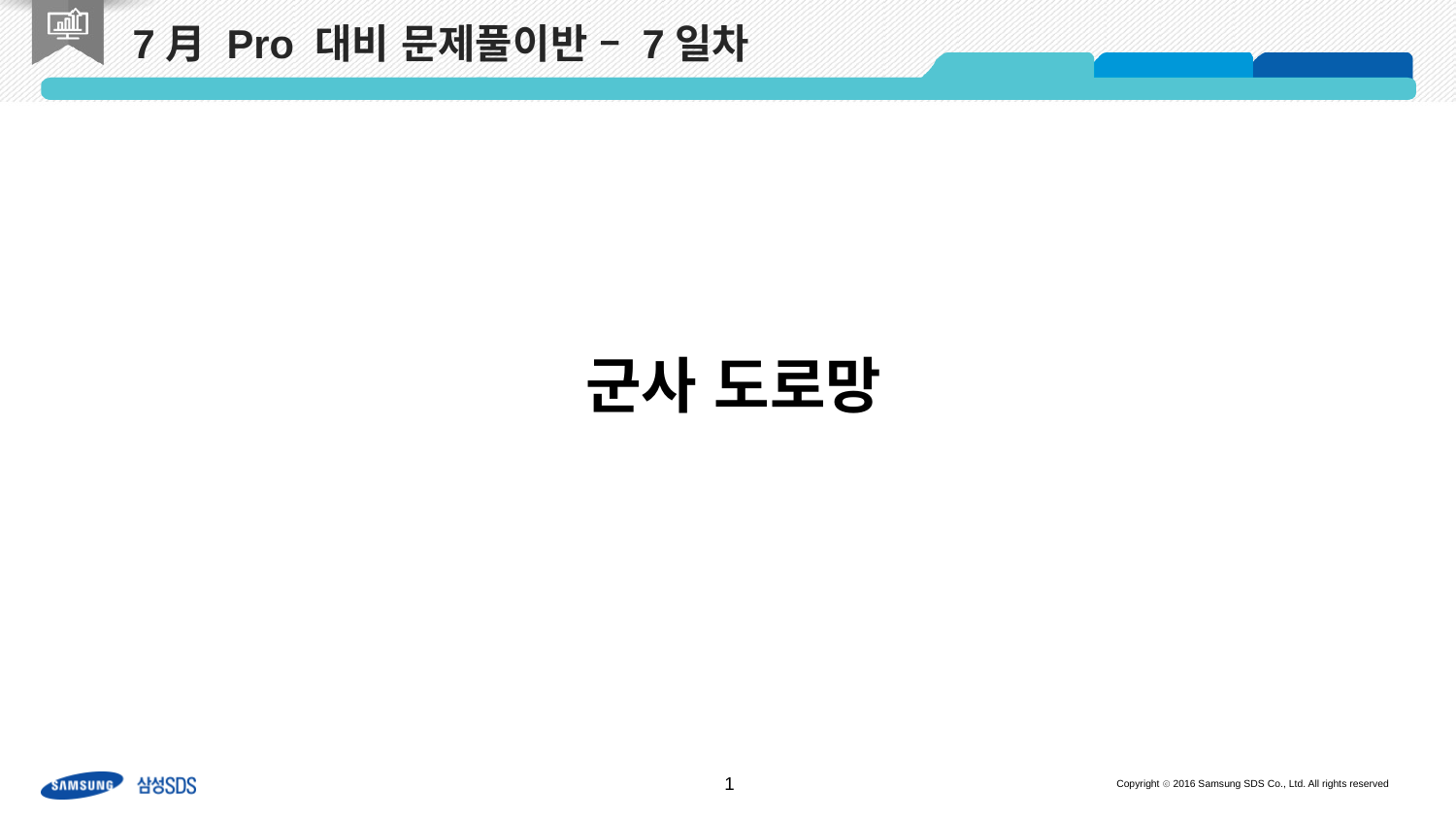

# 7月 Pro 대비 문제풀이반 – 7일차
군사 도로망